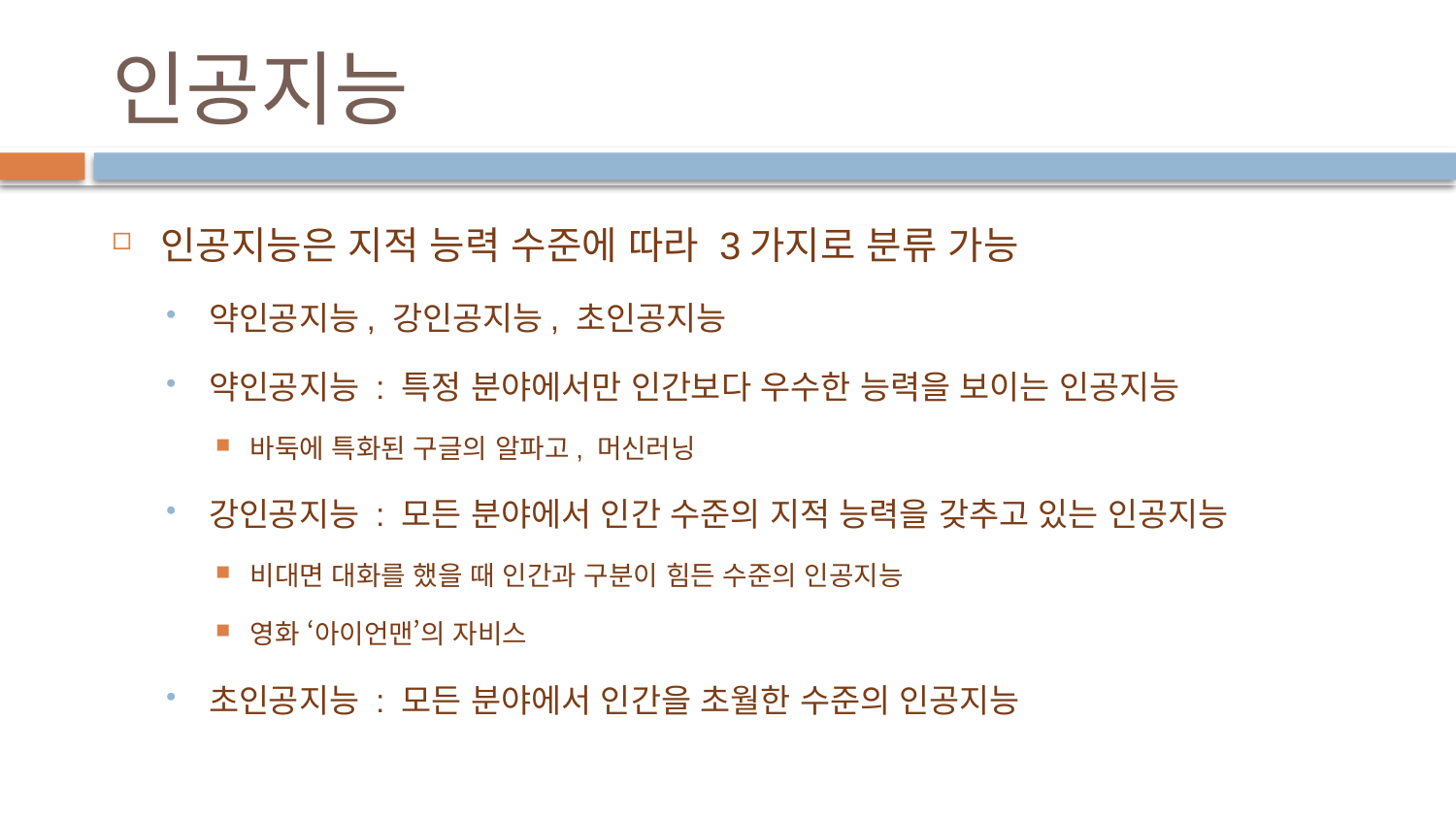

# 인공지능
인공지능은 지적 능력 수준에 따라 3가지로 분류 가능
약인공지능, 강인공지능, 초인공지능
약인공지능 : 특정 분야에서만 인간보다 우수한 능력을 보이는 인공지능
바둑에 특화된 구글의 알파고, 머신러닝
강인공지능 : 모든 분야에서 인간 수준의 지적 능력을 갖추고 있는 인공지능
비대면 대화를 했을 때 인간과 구분이 힘든 수준의 인공지능
영화 ‘아이언맨’의 자비스
초인공지능 : 모든 분야에서 인간을 초월한 수준의 인공지능